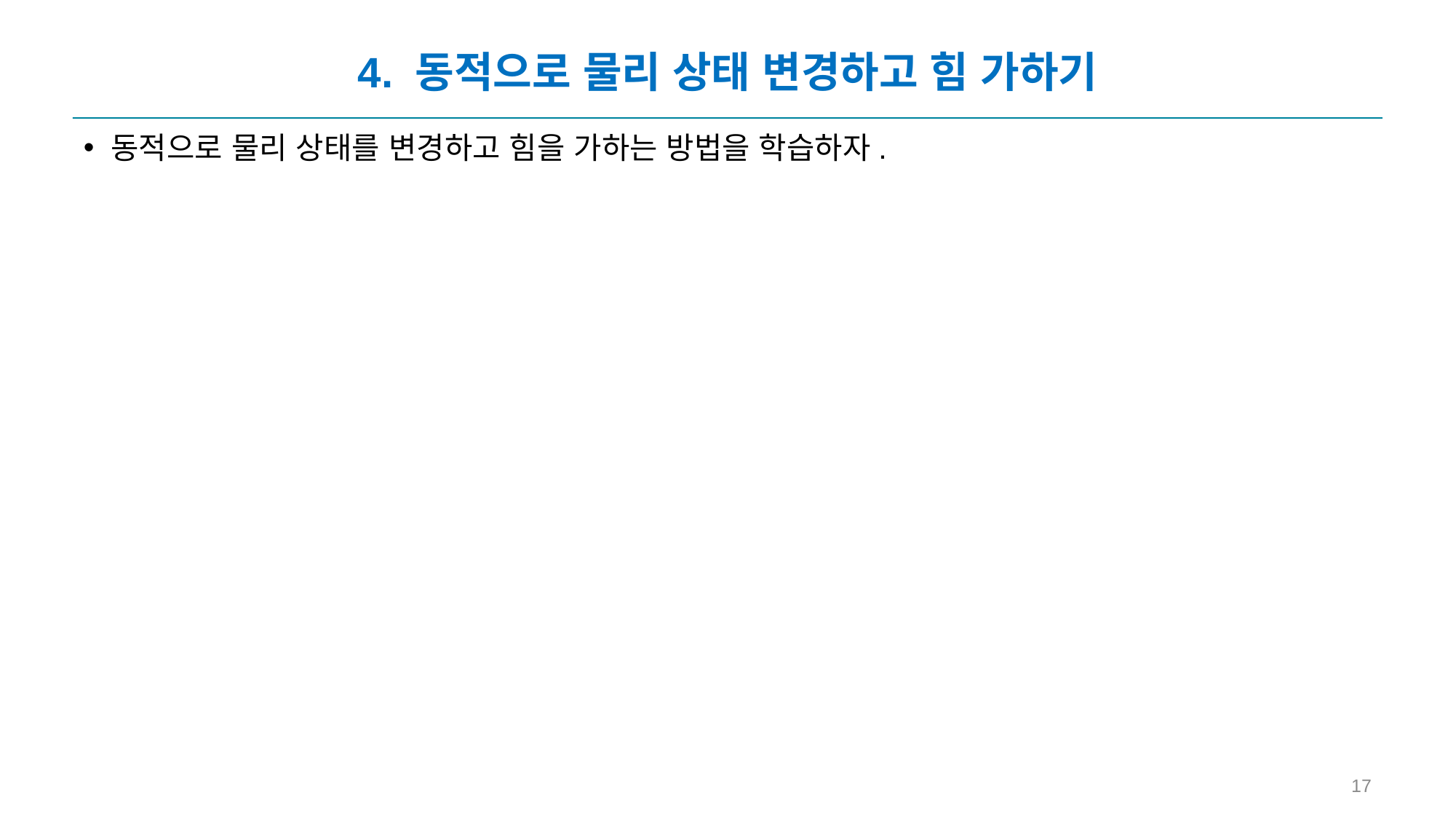

# 4. 동적으로 물리 상태 변경하고 힘 가하기
동적으로 물리 상태를 변경하고 힘을 가하는 방법을 학습하자.

17